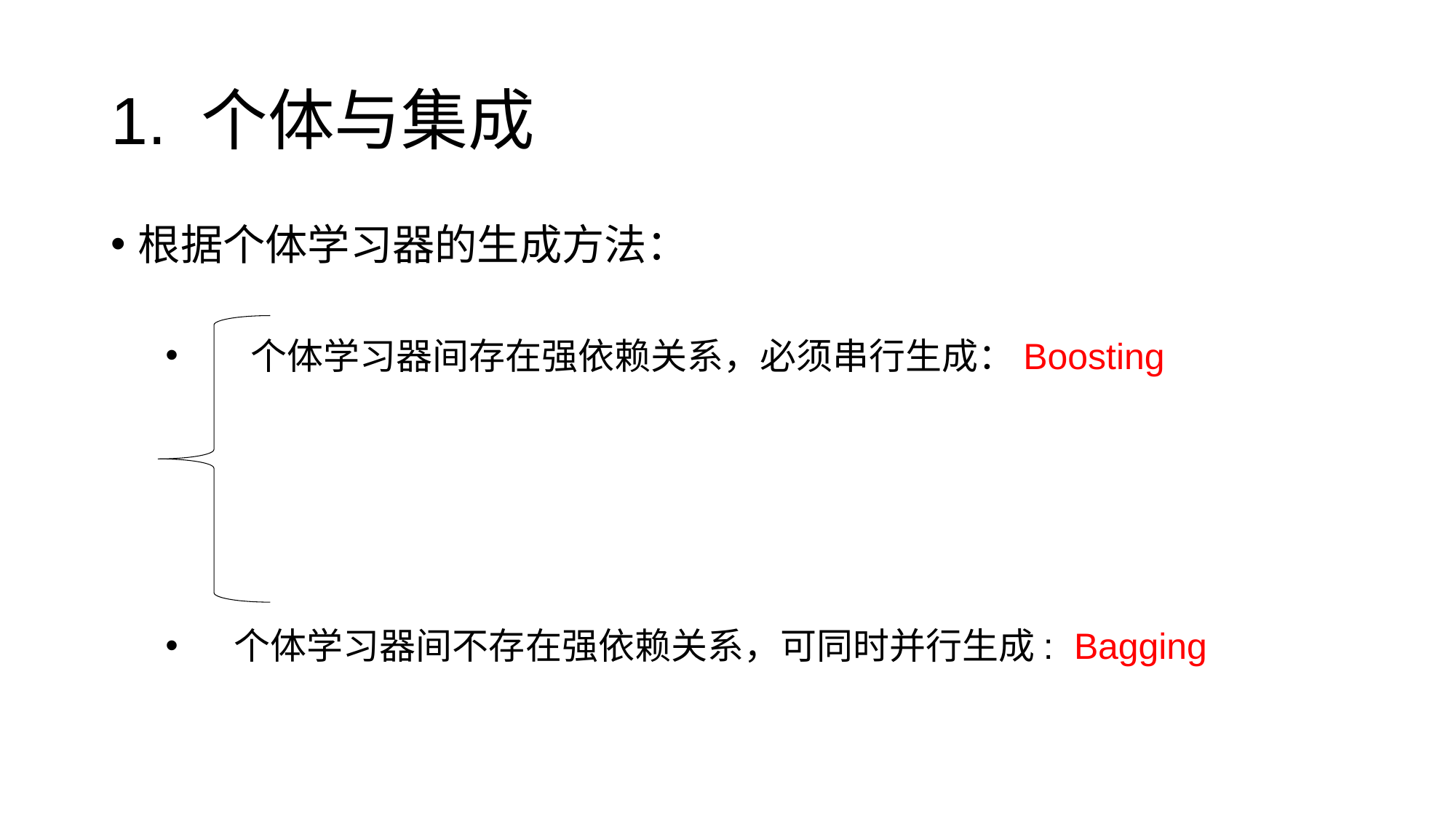

# 1. 个体与集成
根据个体学习器的生成方法：

      个体学习器间存在强依赖关系，必须串行生成：Boosting

    个体学习器间不存在强依赖关系，可同时并行生成:  Bagging